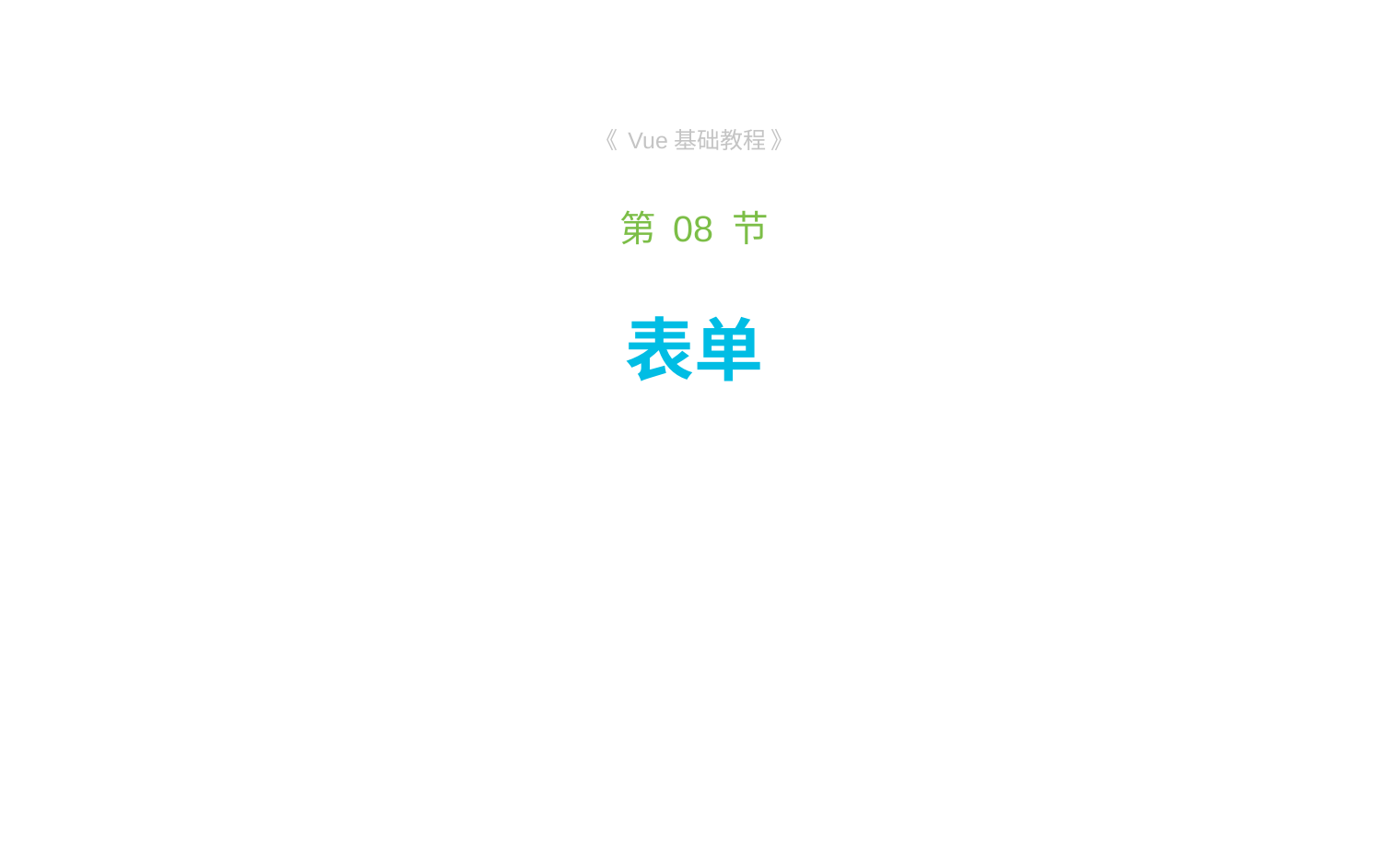

《 Vue基础教程 》
第 08 节
# 表单